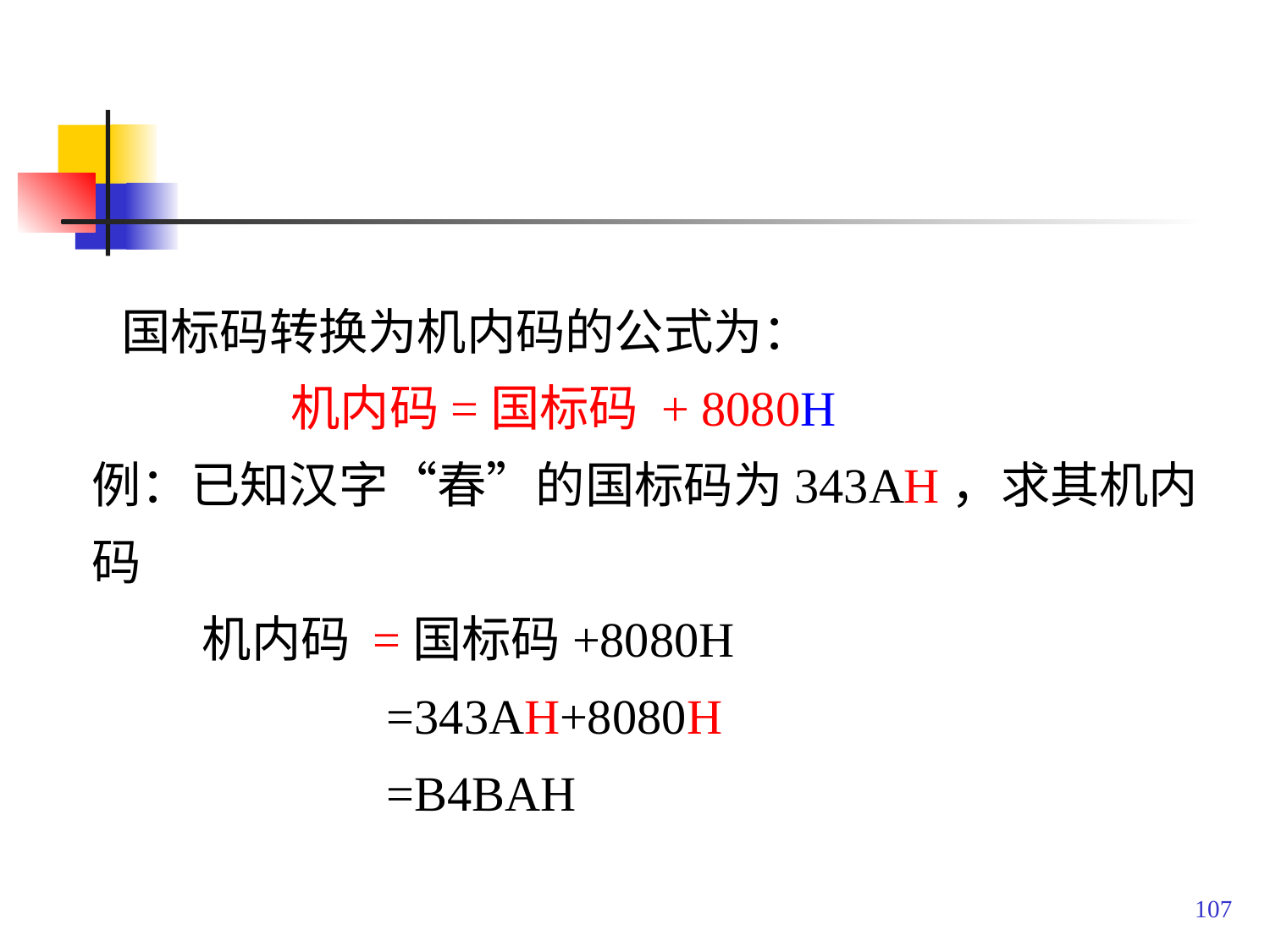

国标码转换为机内码的公式为：
                 机内码=国标码 + 8080H
例：已知汉字“春”的国标码为343AH，求其机内码
          机内码 =国标码+8080H
                        =343AH+8080H
                        =B4BAH
107